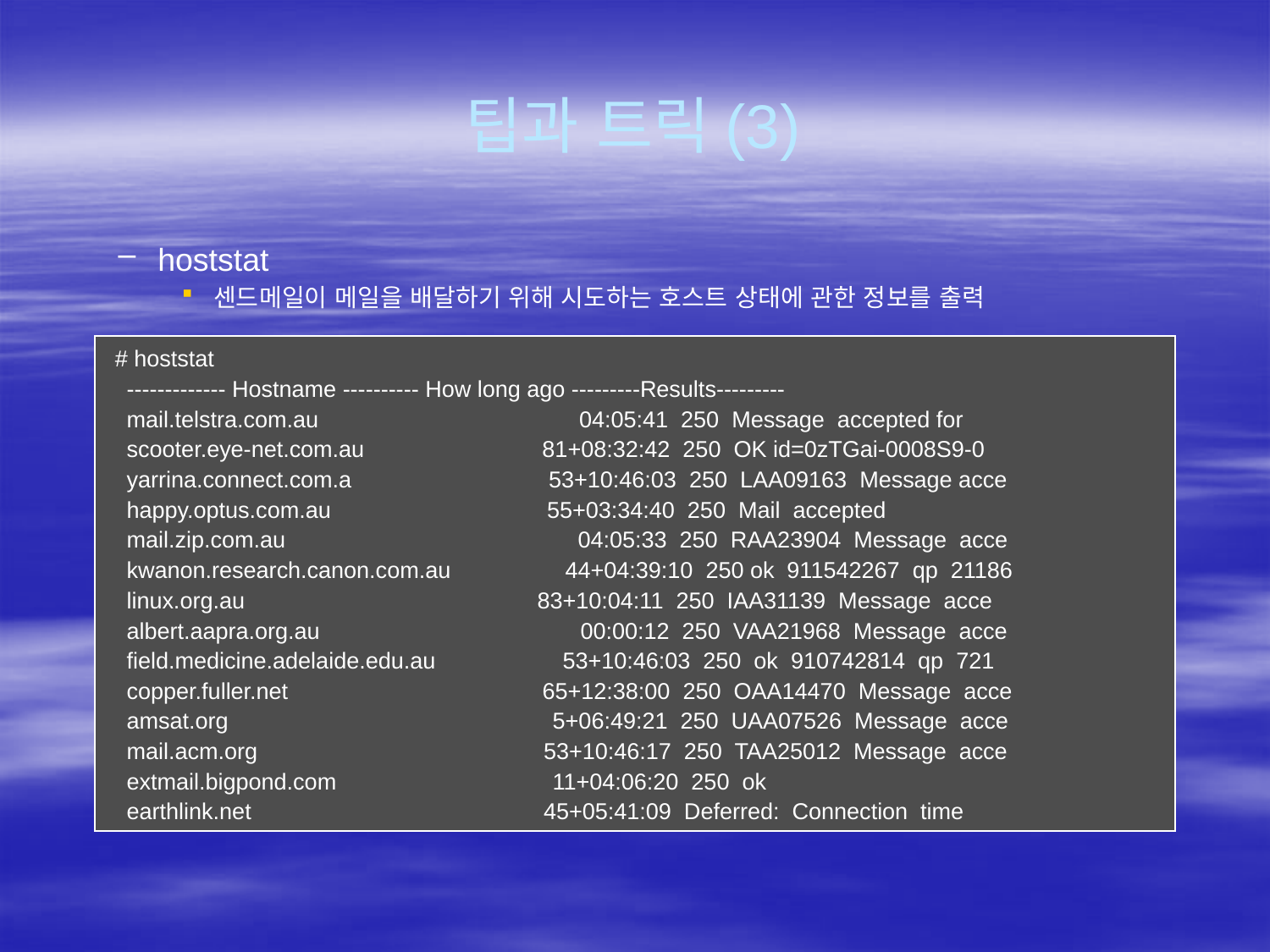

# 팁과 트릭(3)
hoststat
센드메일이 메일을 배달하기 위해 시도하는 호스트 상태에 관한 정보를 출력
| # hoststat ------------- Hostname ---------- How long ago ---------Results--------- mail.telstra.com.au 04:05:41 250 Message accepted for scooter.eye-net.com.au 81+08:32:42 250 OK id=0zTGai-0008S9-0 yarrina.connect.com.a 53+10:46:03 250 LAA09163 Message acce happy.optus.com.au 55+03:34:40 250 Mail accepted mail.zip.com.au 04:05:33 250 RAA23904 Message acce kwanon.research.canon.com.au 44+04:39:10 250 ok 911542267 qp 21186 linux.org.au 83+10:04:11 250 IAA31139 Message acce albert.aapra.org.au 00:00:12 250 VAA21968 Message acce field.medicine.adelaide.edu.au 53+10:46:03 250 ok 910742814 qp 721 copper.fuller.net 65+12:38:00 250 OAA14470 Message acce amsat.org 5+06:49:21 250 UAA07526 Message acce mail.acm.org 53+10:46:17 250 TAA25012 Message acce extmail.bigpond.com 11+04:06:20 250 ok earthlink.net 45+05:41:09 Deferred: Connection time |
| --- |